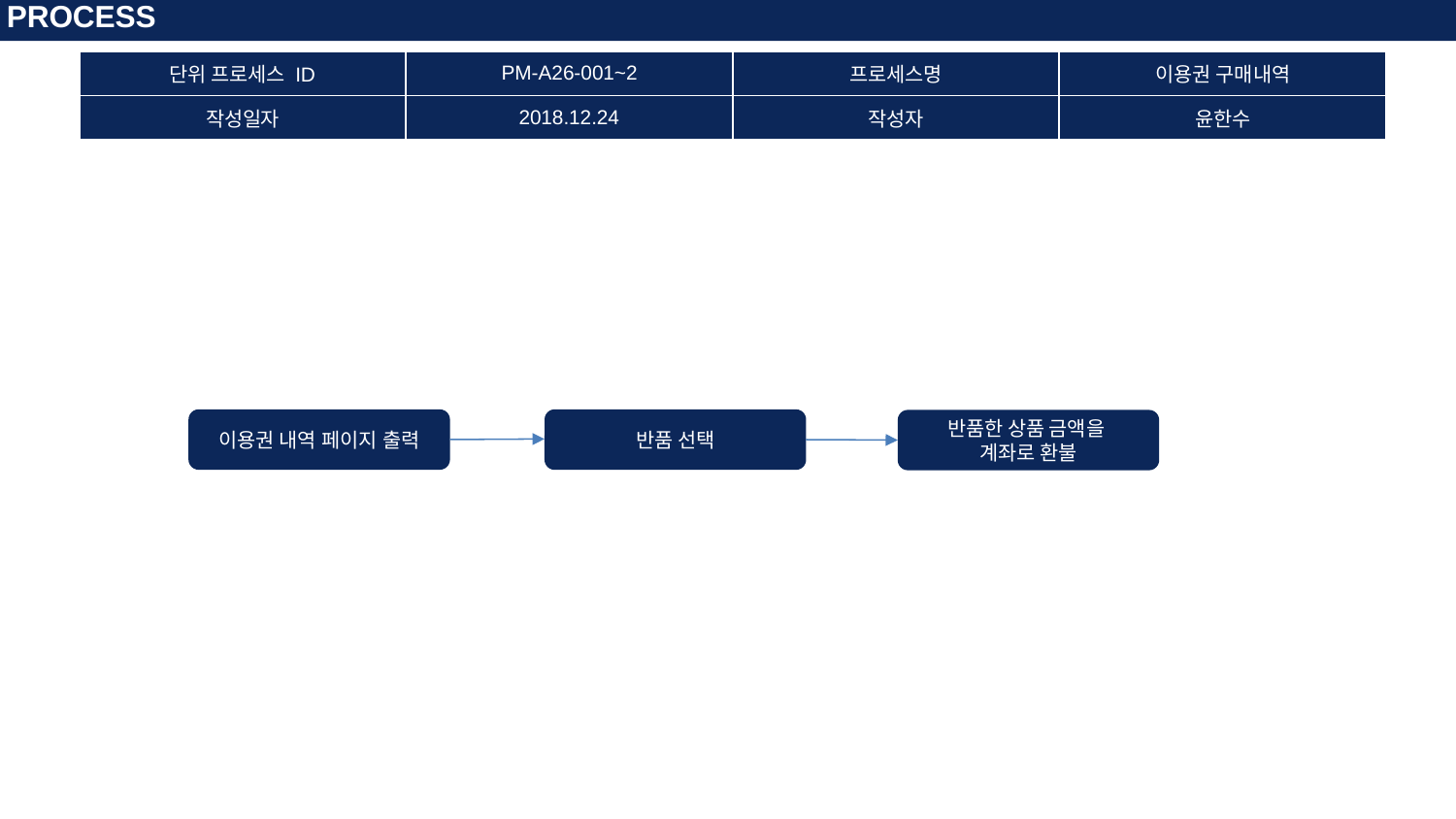

PROCESS
PROCESS
| 단위 프로세스 ID | PM-A26-001~2 | 프로세스명 | 이용권 구매내역 |
| --- | --- | --- | --- |
| 작성일자 | 2018.12.24 | 작성자 | 윤한수 |
이용권 내역 페이지 출력
반품 선택
반품한 상품 금액을
계좌로 환불